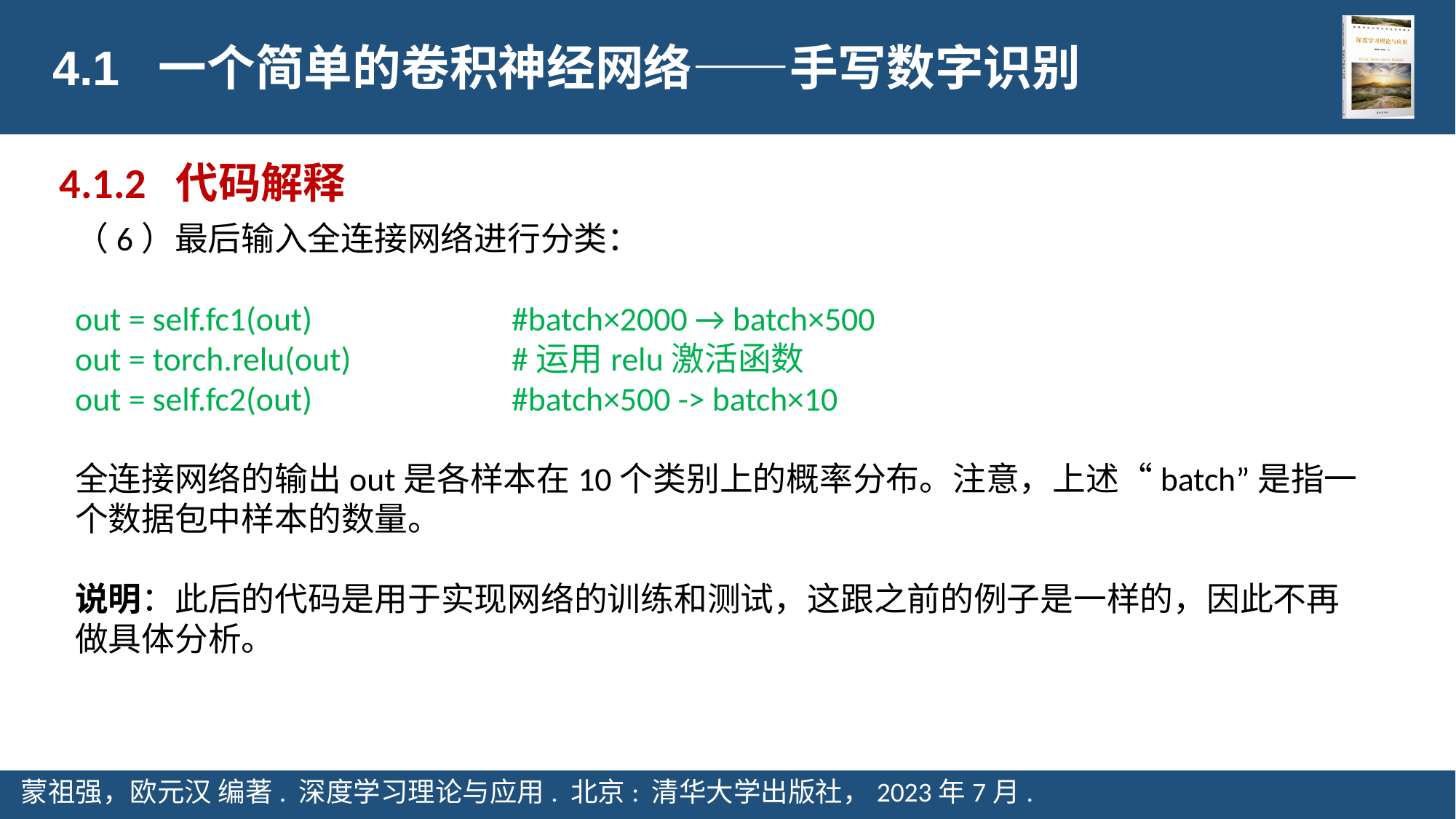

4.1  一个简单的卷积神经网络——手写数字识别
4.1.2  代码解释
（6）最后输入全连接网络进行分类：

out = self.fc1(out)  		#batch×2000 → batch×500
out = torch.relu(out)		#运用relu激活函数
out = self.fc2(out)  		#batch×500 -> batch×10

全连接网络的输出out是各样本在10个类别上的概率分布。注意，上述“batch”是指一个数据包中样本的数量。

说明：此后的代码是用于实现网络的训练和测试，这跟之前的例子是一样的，因此不再做具体分析。